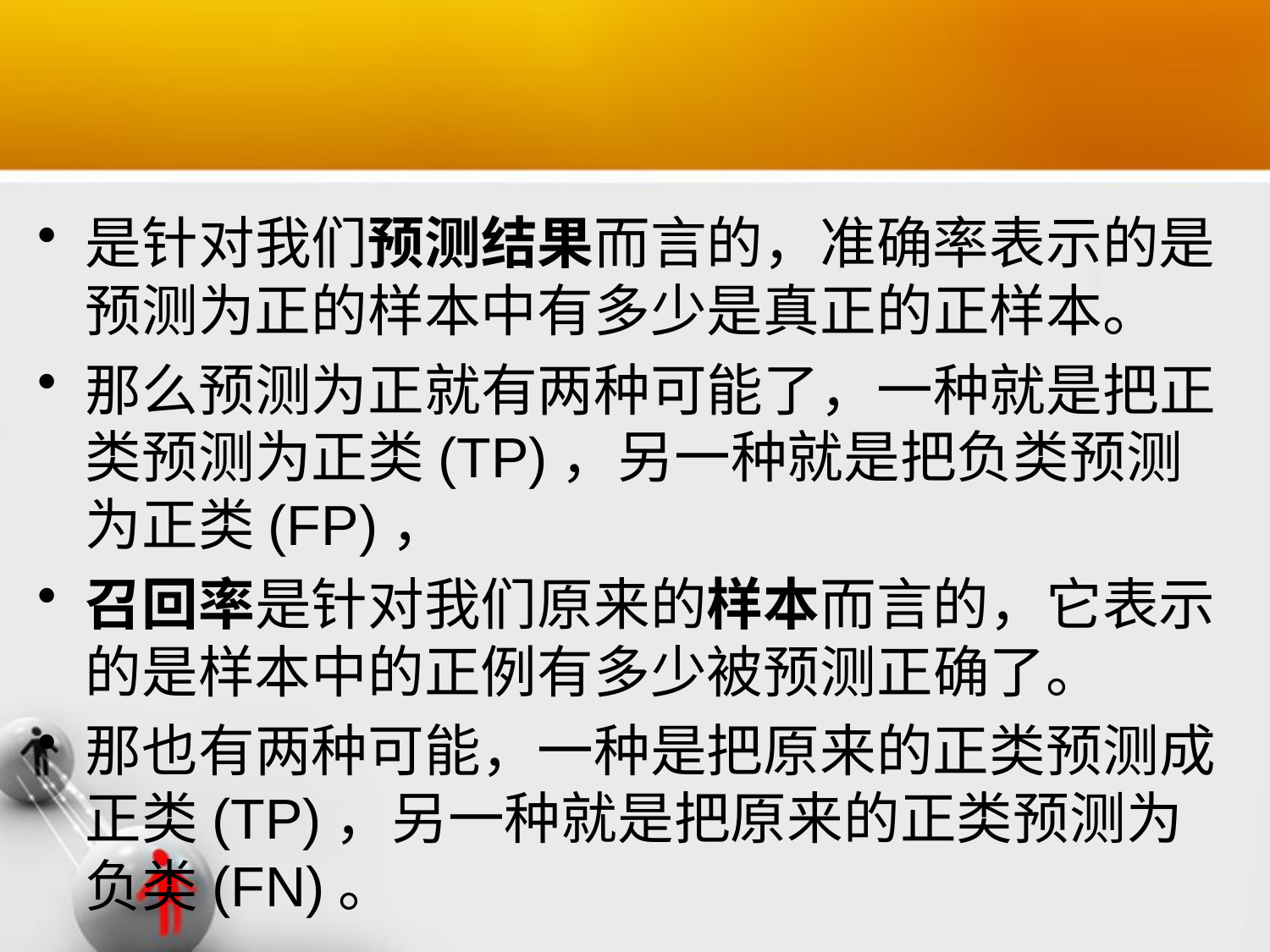

#
是针对我们预测结果而言的，准确率表示的是预测为正的样本中有多少是真正的正样本。
那么预测为正就有两种可能了，一种就是把正类预测为正类(TP)，另一种就是把负类预测为正类(FP)，
召回率是针对我们原来的样本而言的，它表示的是样本中的正例有多少被预测正确了。
那也有两种可能，一种是把原来的正类预测成正类(TP)，另一种就是把原来的正类预测为负类(FN)。